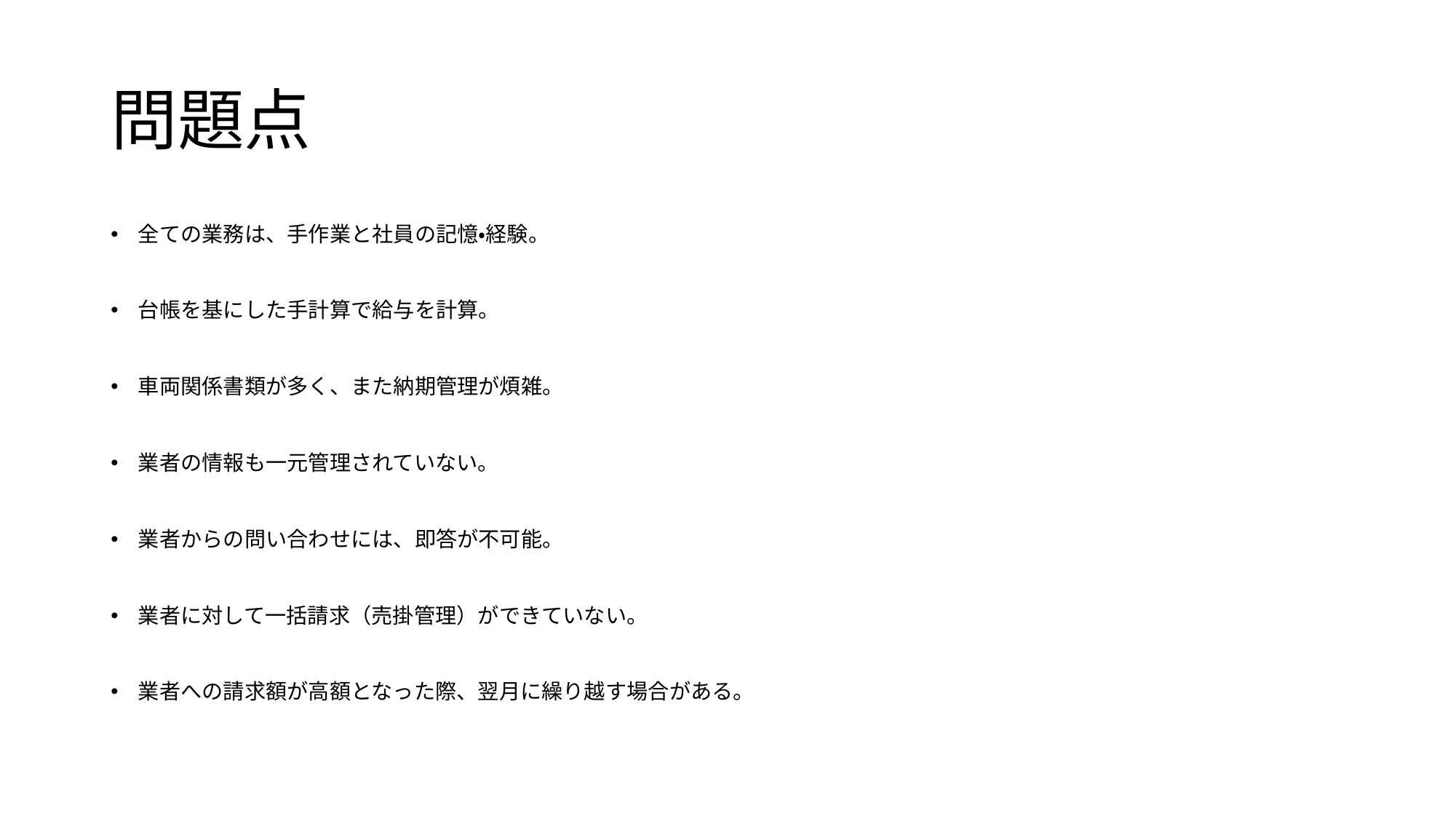

# 問題点
全ての業務は、手作業と社員の記憶・経験。

台帳を基にした手計算で給与を計算。

車両関係書類が多く、また納期管理が煩雑。

業者の情報も一元管理されていない。

業者からの問い合わせには、即答が不可能。

業者に対して一括請求（売掛管理）ができていない。

業者への請求額が高額となった際、翌月に繰り越す場合がある。